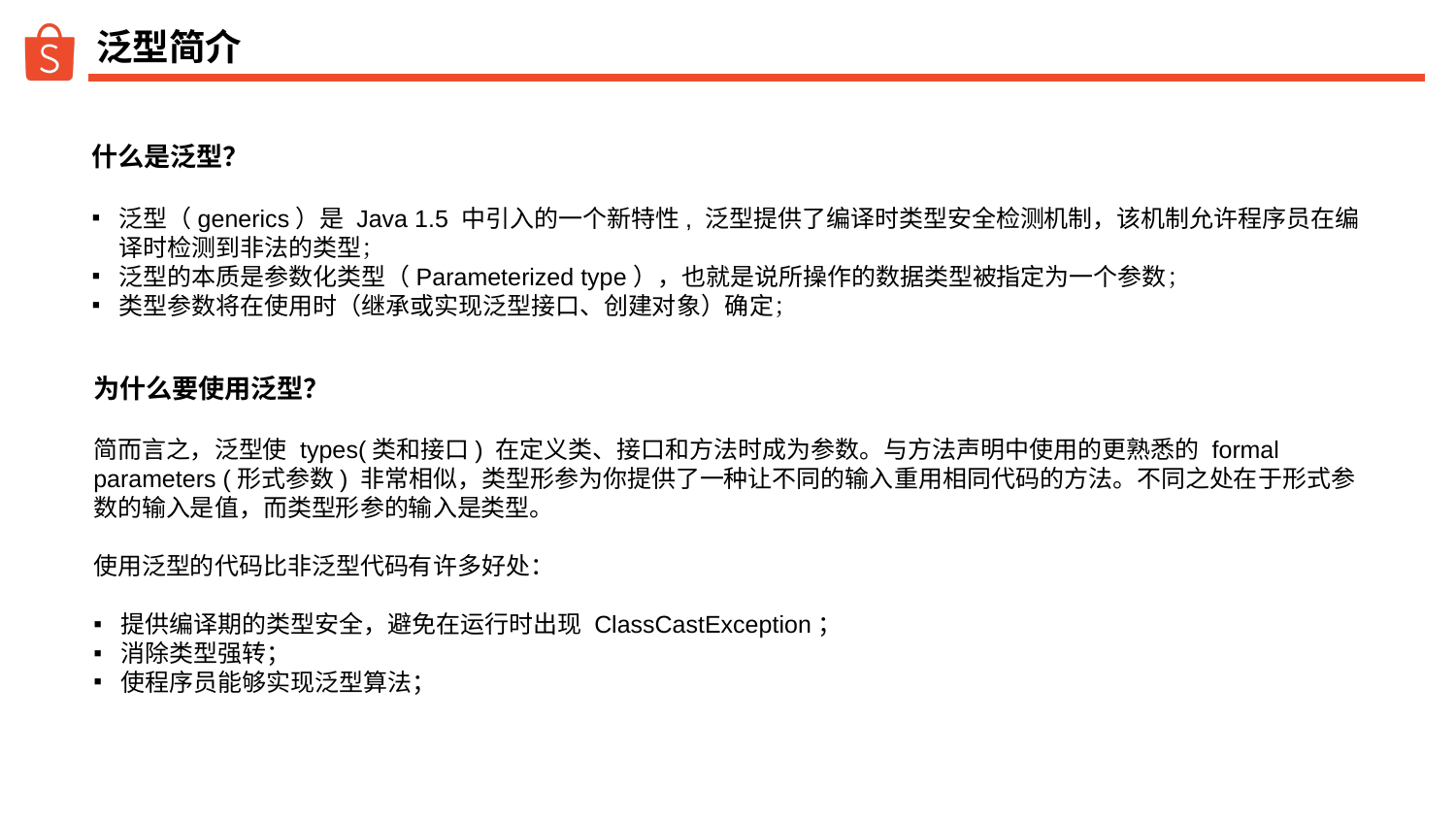

# 泛型简介
什么是泛型？

泛型（generics）是 Java 1.5 中引入的一个新特性, 泛型提供了编译时类型安全检测机制，该机制允许程序员在编译时检测到非法的类型；
泛型的本质是参数化类型（Parameterized type），也就是说所操作的数据类型被指定为一个参数；
类型参数将在使用时（继承或实现泛型接口、创建对象）确定；

为什么要使用泛型？

简而言之，泛型使 types(类和接口) 在定义类、接口和方法时成为参数。与方法声明中使用的更熟悉的 formal parameters (形式参数) 非常相似，类型形参为你提供了一种让不同的输入重用相同代码的方法。不同之处在于形式参数的输入是值，而类型形参的输入是类型。

使用泛型的代码比非泛型代码有许多好处：

提供编译期的类型安全，避免在运行时出现 ClassCastException；
消除类型强转；
使程序员能够实现泛型算法；